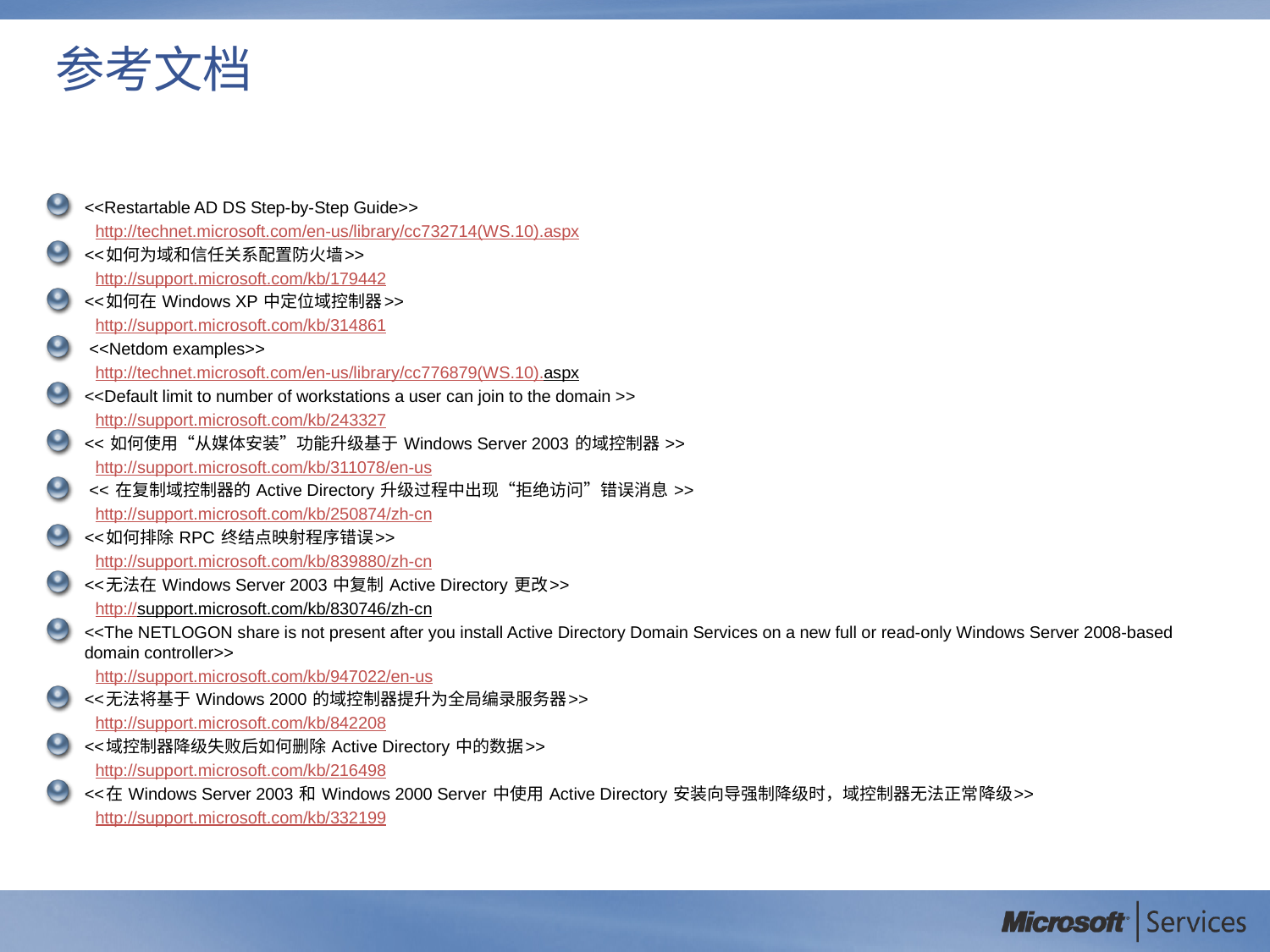

# 参考文档
<<Restartable AD DS Step-by-Step Guide>>
	http://technet.microsoft.com/en-us/library/cc732714(WS.10).aspx
<<如何为域和信任关系配置防火墙>>
	http://support.microsoft.com/kb/179442
<<如何在 Windows XP 中定位域控制器>>
	http://support.microsoft.com/kb/314861
 <<Netdom examples>>
	http://technet.microsoft.com/en-us/library/cc776879(WS.10).aspx
<<Default limit to number of workstations a user can join to the domain >>
	http://support.microsoft.com/kb/243327
<< 如何使用“从媒体安装”功能升级基于 Windows Server 2003 的域控制器 >>
	http://support.microsoft.com/kb/311078/en-us
 << 在复制域控制器的 Active Directory 升级过程中出现“拒绝访问”错误消息 >>
	http://support.microsoft.com/kb/250874/zh-cn
<<如何排除 RPC 终结点映射程序错误>>
	http://support.microsoft.com/kb/839880/zh-cn
<<无法在 Windows Server 2003 中复制 Active Directory 更改>>
	http://support.microsoft.com/kb/830746/zh-cn
<<The NETLOGON share is not present after you install Active Directory Domain Services on a new full or read-only Windows Server 2008-based domain controller>>
	http://support.microsoft.com/kb/947022/en-us
<<无法将基于 Windows 2000 的域控制器提升为全局编录服务器>>
	http://support.microsoft.com/kb/842208
<<域控制器降级失败后如何删除 Active Directory 中的数据>>
	http://support.microsoft.com/kb/216498
<<在 Windows Server 2003 和 Windows 2000 Server 中使用 Active Directory 安装向导强制降级时，域控制器无法正常降级>>
	http://support.microsoft.com/kb/332199